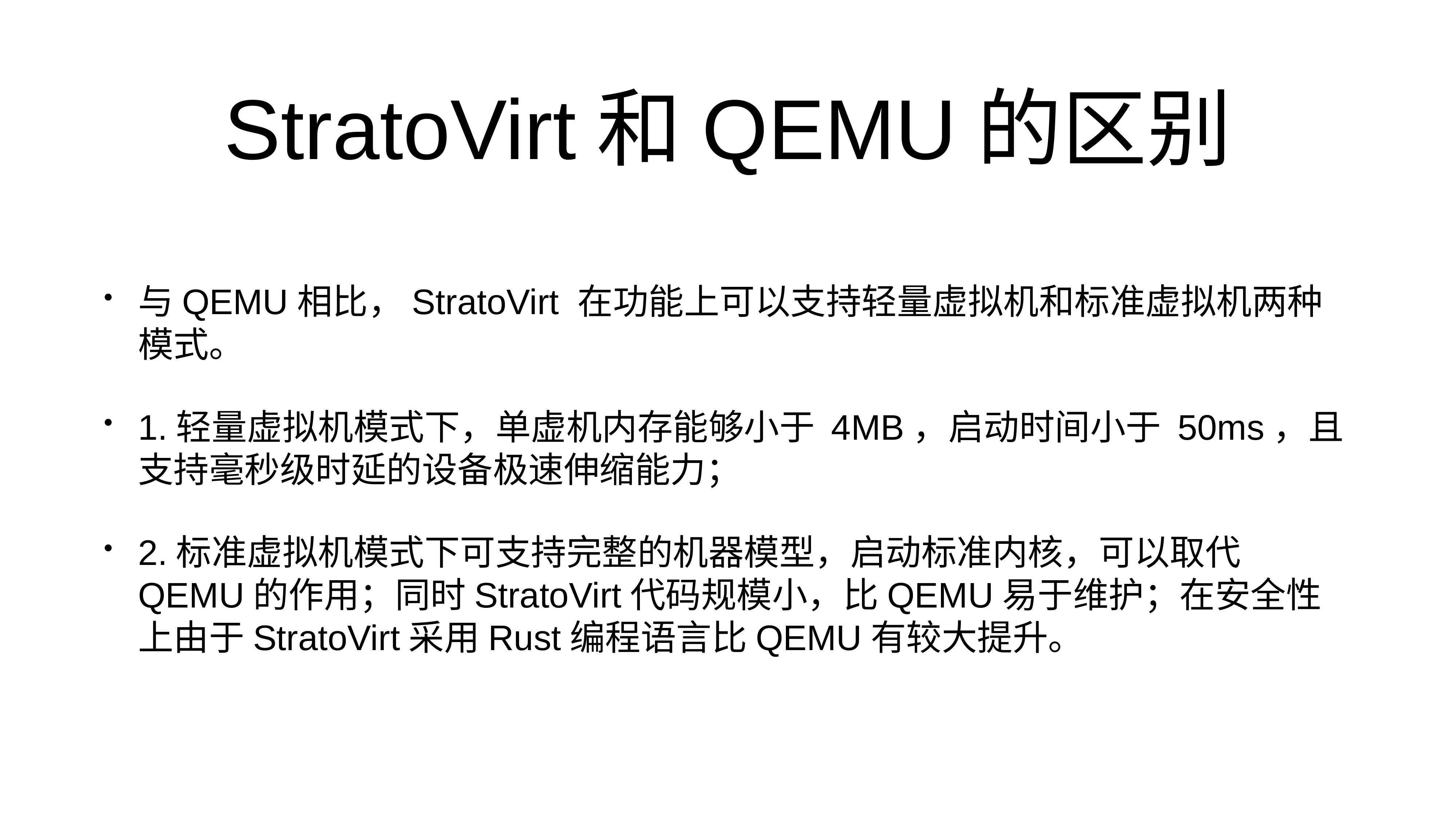

# StratoVirt和QEMU的区别
与QEMU相比，StratoVirt 在功能上可以支持轻量虚拟机和标准虚拟机两种模式。
1.轻量虚拟机模式下，单虚机内存能够小于 4MB，启动时间小于 50ms，且支持毫秒级时延的设备极速伸缩能力；
2.标准虚拟机模式下可支持完整的机器模型，启动标准内核，可以取代 QEMU的作用；同时StratoVirt代码规模小，比QEMU易于维护；在安全性上由于StratoVirt采用Rust编程语言比QEMU有较大提升。